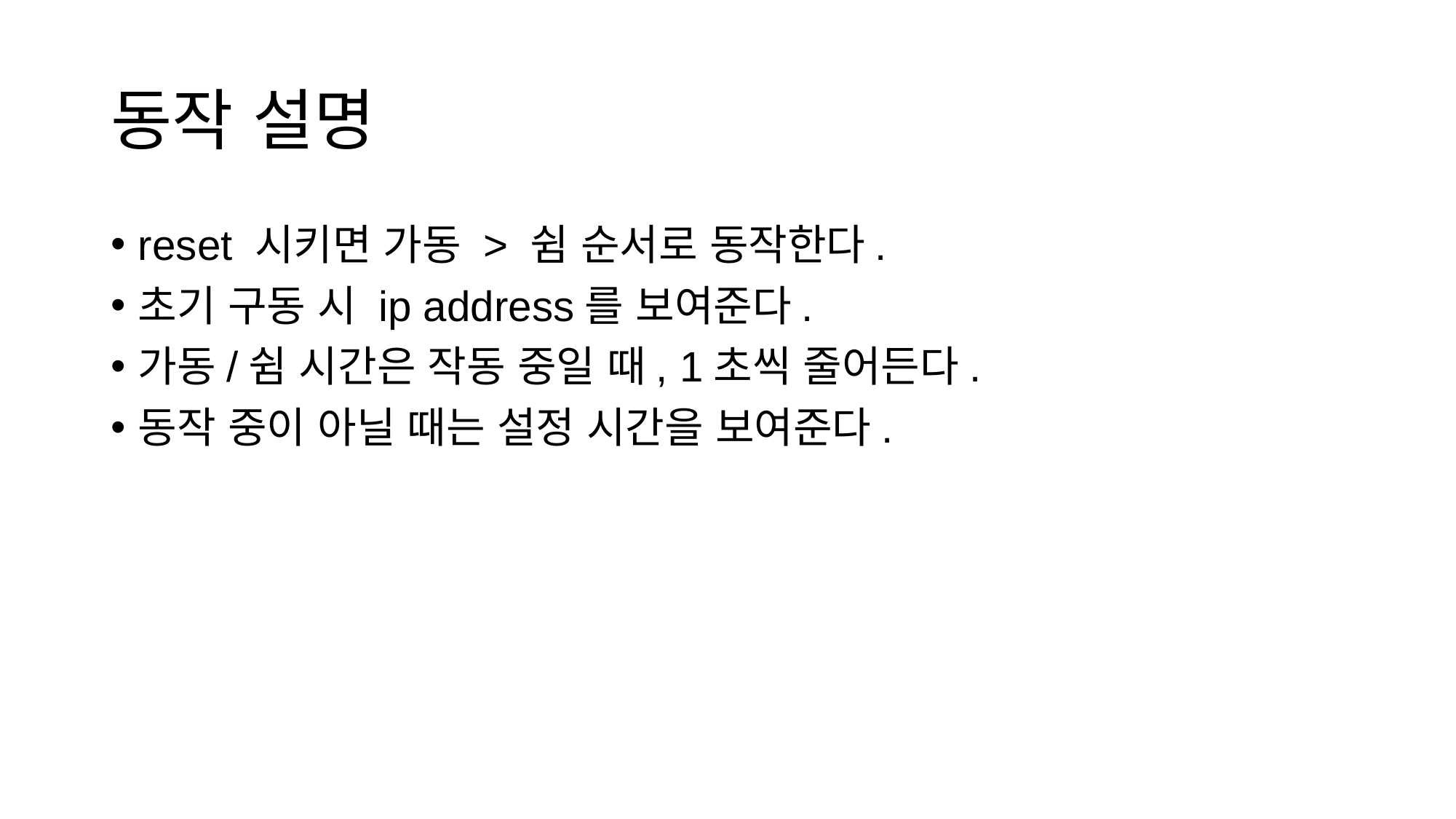

# 동작 설명
reset 시키면 가동 > 쉼 순서로 동작한다.
초기 구동 시 ip address를 보여준다.
가동/쉼 시간은 작동 중일 때, 1초씩 줄어든다.
동작 중이 아닐 때는 설정 시간을 보여준다.